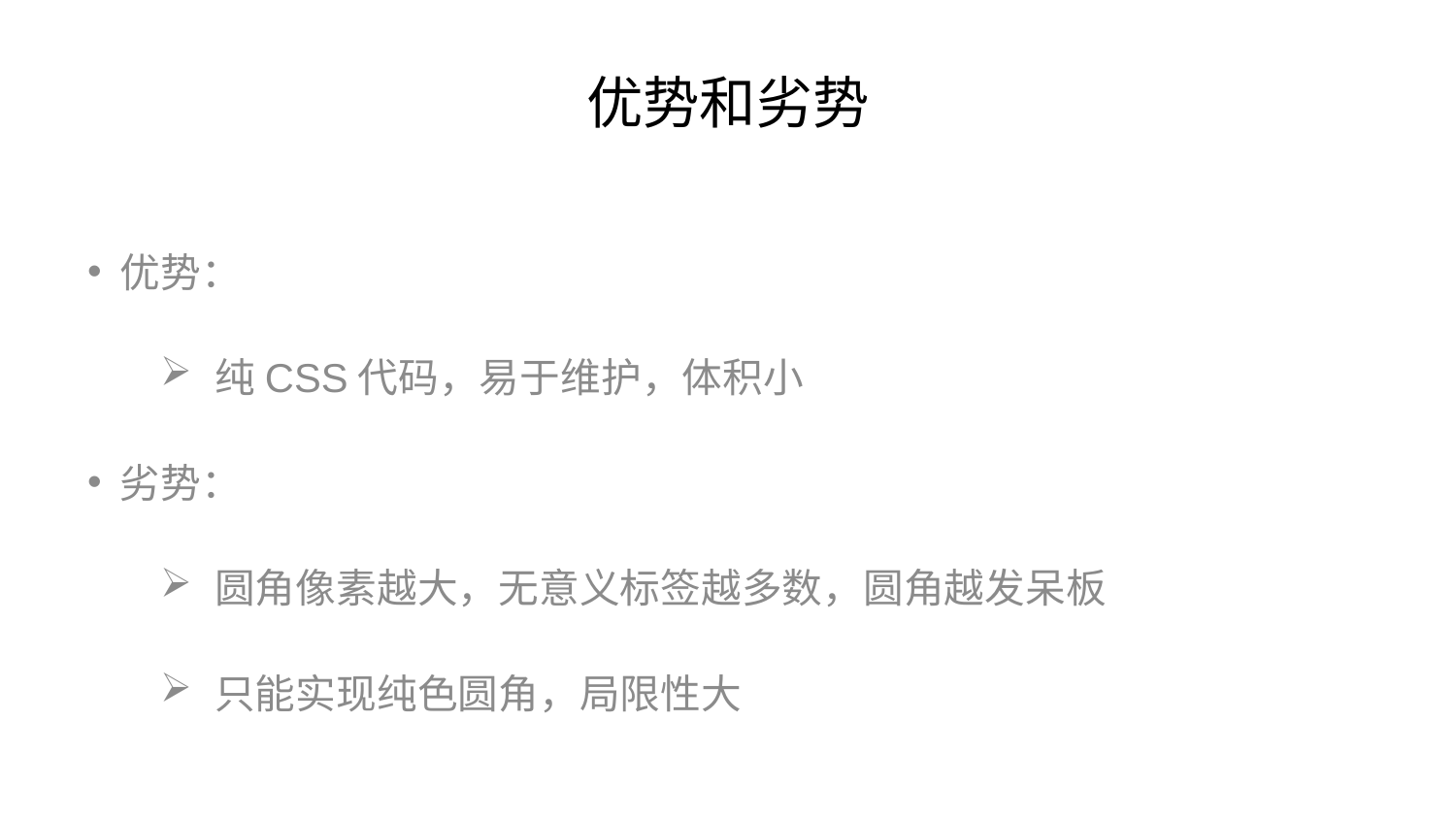

优势和劣势
 优势：
纯CSS代码，易于维护，体积小
 劣势：
圆角像素越大，无意义标签越多数，圆角越发呆板
只能实现纯色圆角，局限性大